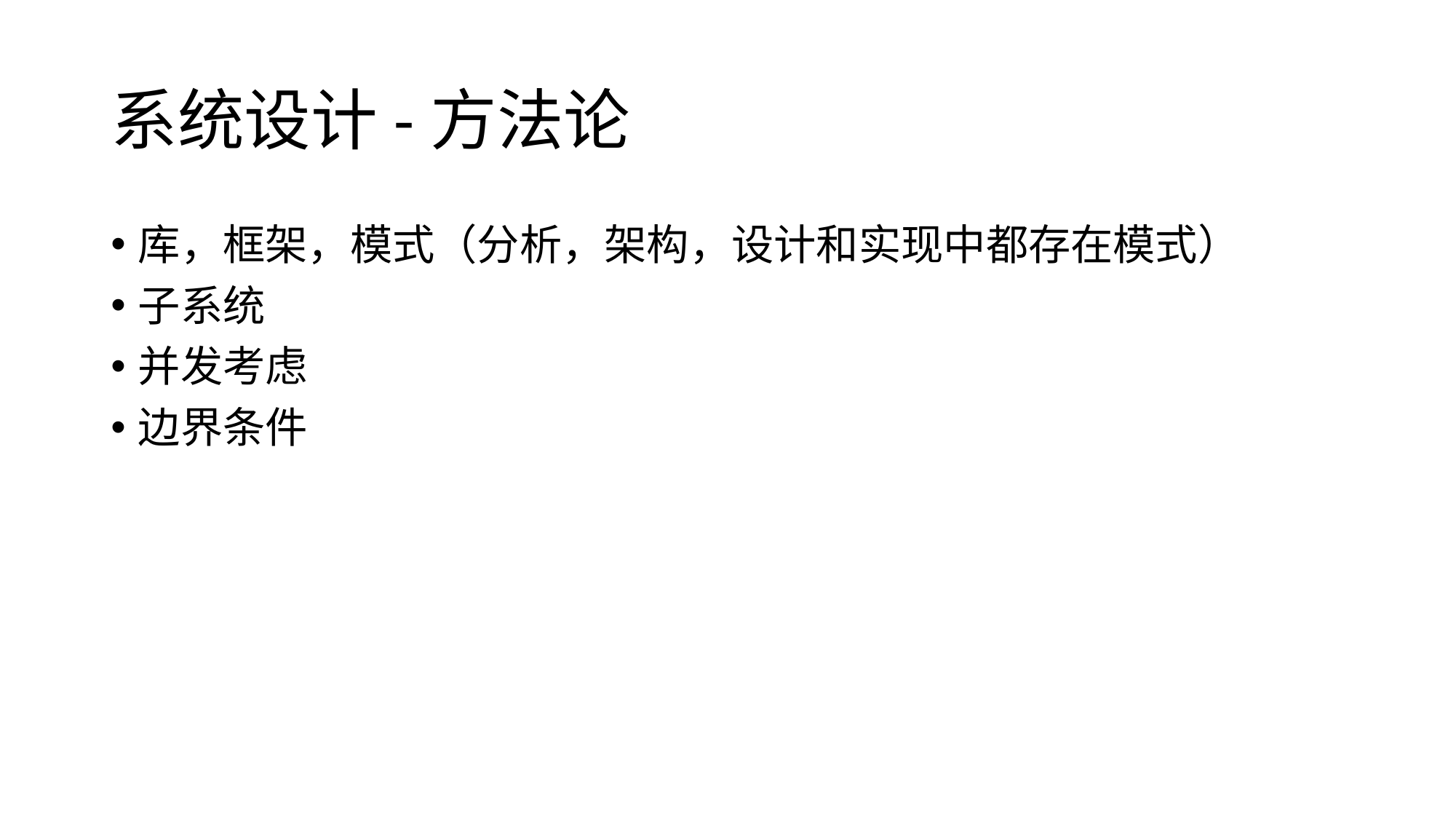

# 系统设计-方法论
库，框架，模式（分析，架构，设计和实现中都存在模式）
子系统
并发考虑
边界条件